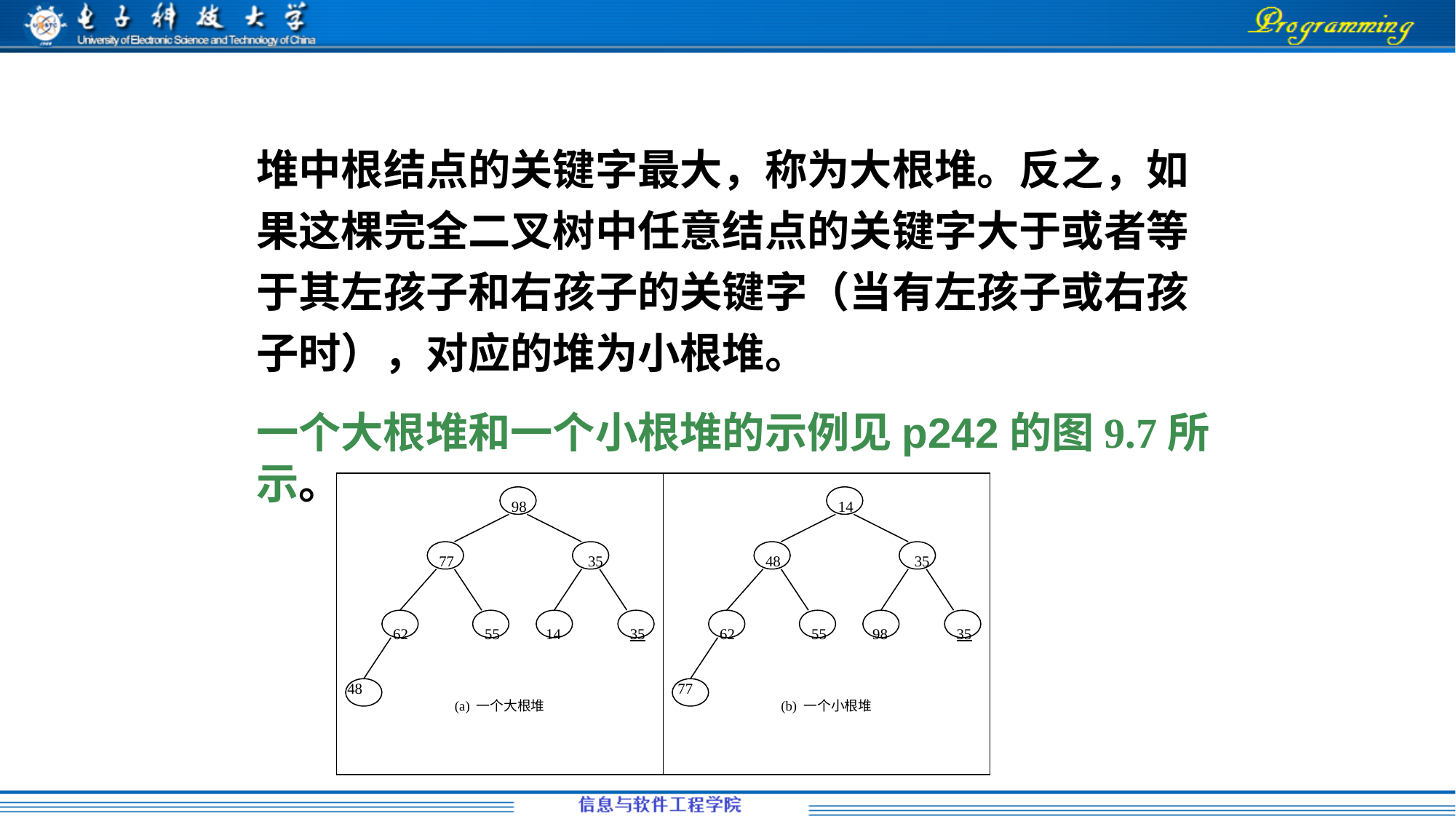

堆中根结点的关键字最大，称为大根堆。反之，如果这棵完全二叉树中任意结点的关键字大于或者等于其左孩子和右孩子的关键字（当有左孩子或右孩子时），对应的堆为小根堆。
一个大根堆和一个小根堆的示例见p242的图9.7所示。

                                           98

                        77                                   35

            62                    55            14                  35

48
(a) 一个大根堆

                                           14

                        48                                   35

            62                    55            98                  35

 77
(b) 一个小根堆